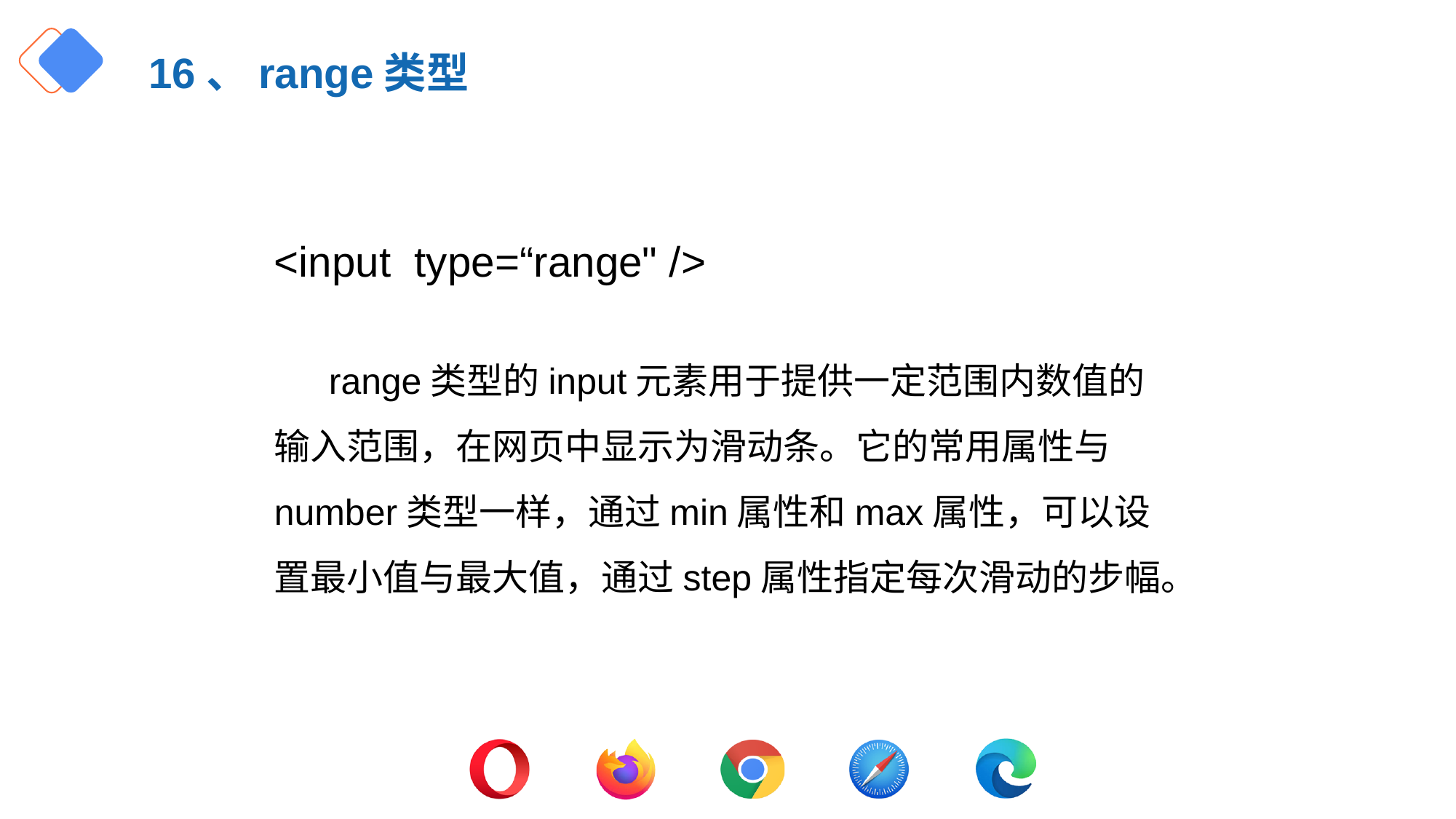

# 16、range类型
<input  type=“range" />

range类型的input元素用于提供一定范围内数值的输入范围，在网页中显示为滑动条。它的常用属性与number类型一样，通过min属性和max属性，可以设置最小值与最大值，通过step属性指定每次滑动的步幅。